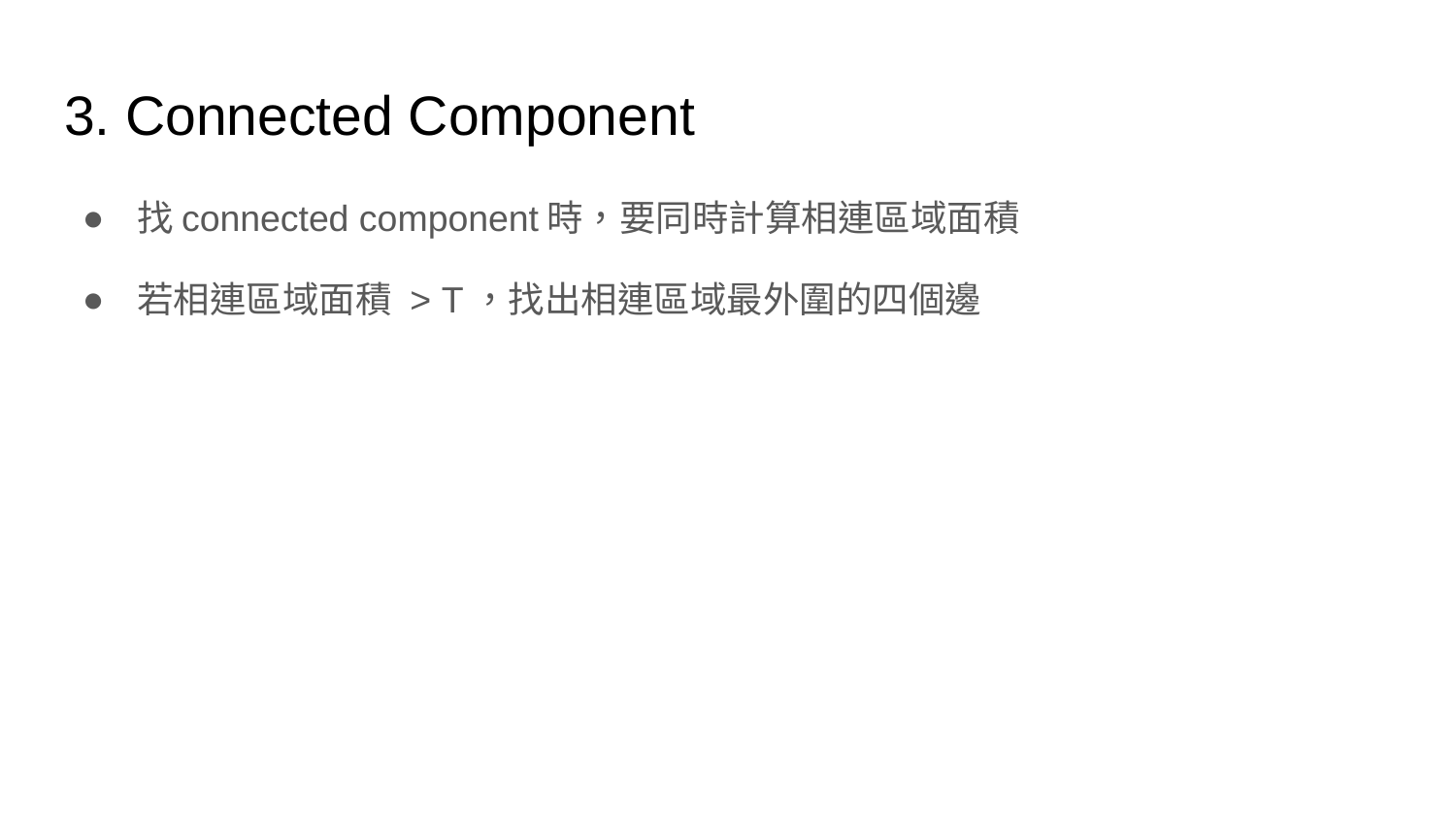

# 3. Connected Component
找connected component時，要同時計算相連區域面積

若相連區域面積 > T，找出相連區域最外圍的四個邊